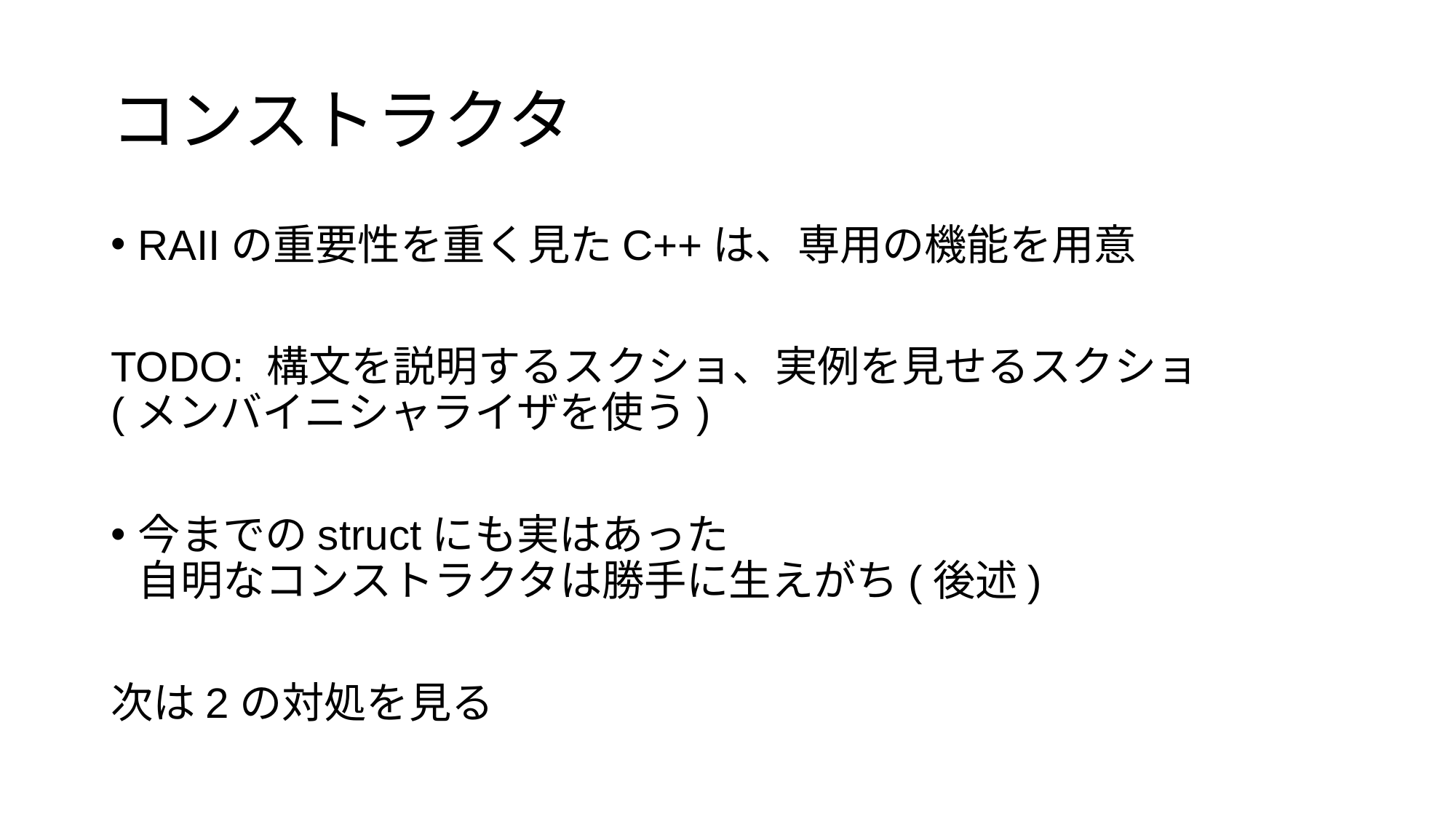

# コンストラクタ
RAIIの重要性を重く見たC++は、専用の機能を用意

TODO: 構文を説明するスクショ、実例を見せるスクショ
(メンバイニシャライザを使う)

今までのstructにも実はあった
自明なコンストラクタは勝手に生えがち(後述)

次は2の対処を見る